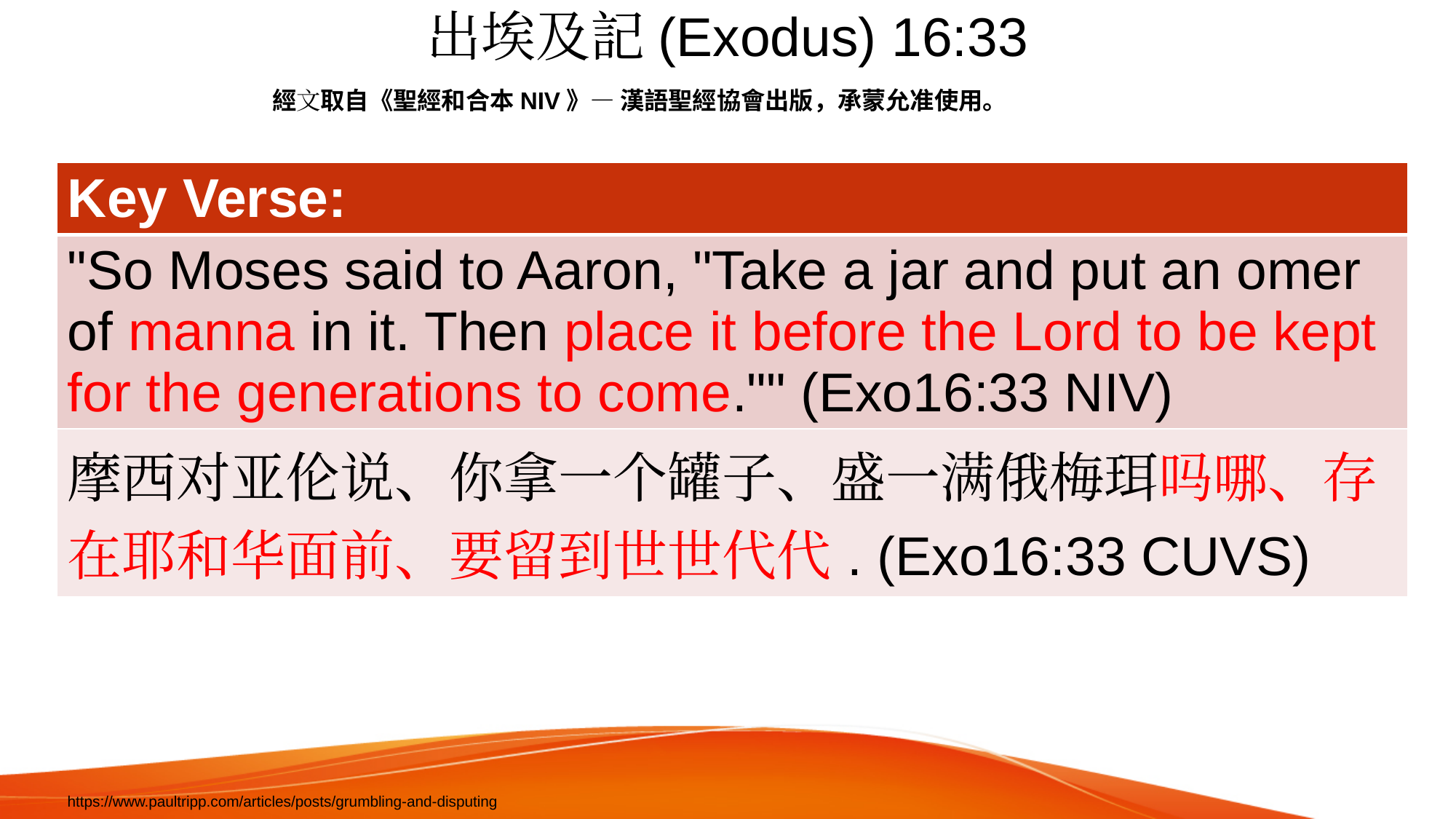

# 出埃及記(Exodus) 16:33
經文取自《聖經和合本NIV》— 漢語聖經協會出版，承蒙允准使用。
| Key Verse: |
| --- |
| "So Moses said to Aaron, "Take a jar and put an omer of manna in it. Then place it before the Lord to be kept for the generations to come."" (Exo16:33 NIV) |
| 摩西对亚伦说、你拿一个罐子、盛一满俄梅珥吗哪、存在耶和华面前、要留到世世代代. (Exo16:33 CUVS) |
https://www.paultripp.com/articles/posts/grumbling-and-disputing